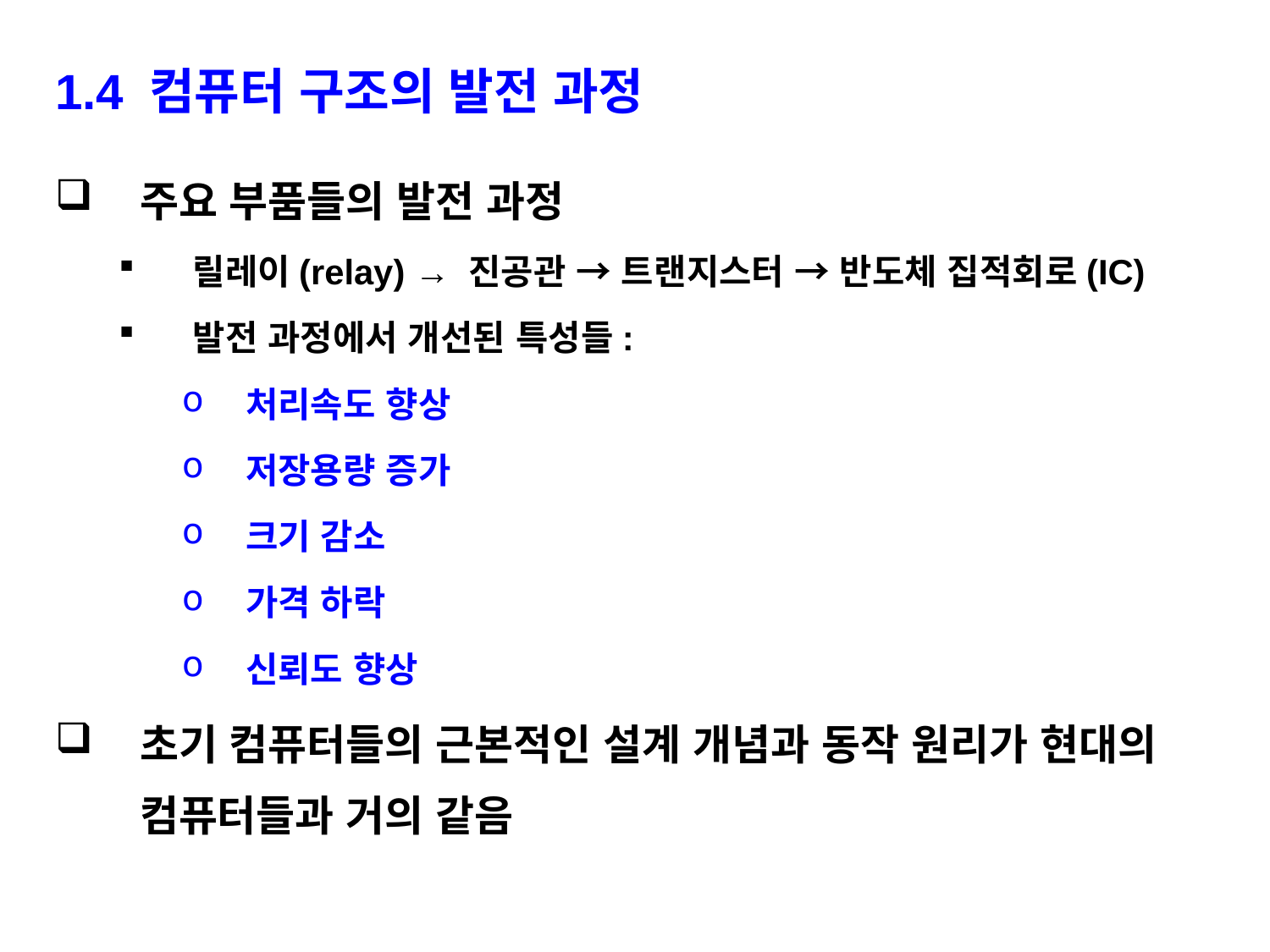

# 1.4 컴퓨터 구조의 발전 과정
주요 부품들의 발전 과정
릴레이(relay) → 진공관 → 트랜지스터 → 반도체 집적회로(IC)
발전 과정에서 개선된 특성들:
처리속도 향상
저장용량 증가
크기 감소
가격 하락
신뢰도 향상
초기 컴퓨터들의 근본적인 설계 개념과 동작 원리가 현대의 컴퓨터들과 거의 같음